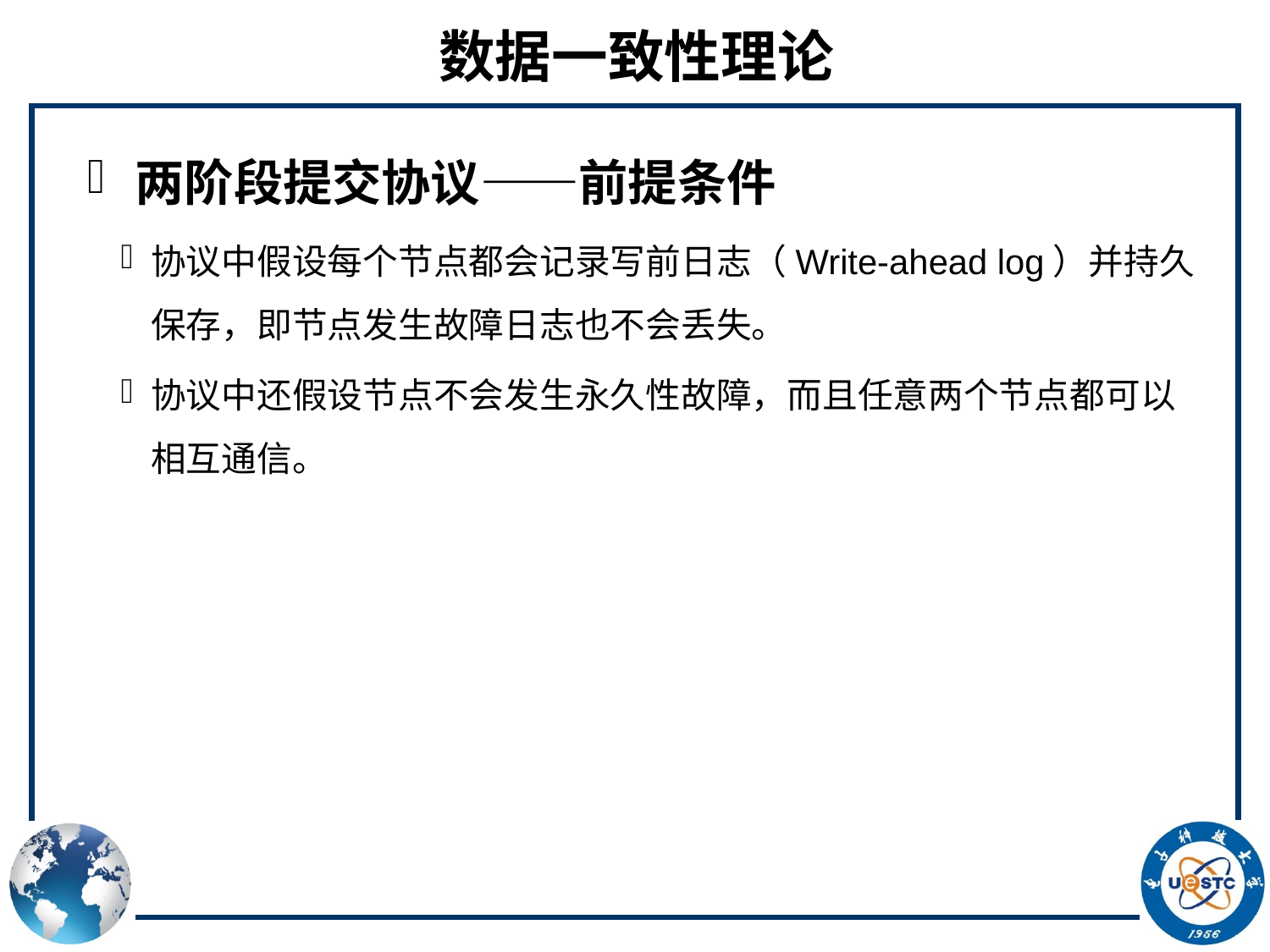

# 数据一致性理论
两阶段提交协议——前提条件
协议中假设每个节点都会记录写前日志（Write-ahead log）并持久保存，即节点发生故障日志也不会丢失。
协议中还假设节点不会发生永久性故障，而且任意两个节点都可以相互通信。